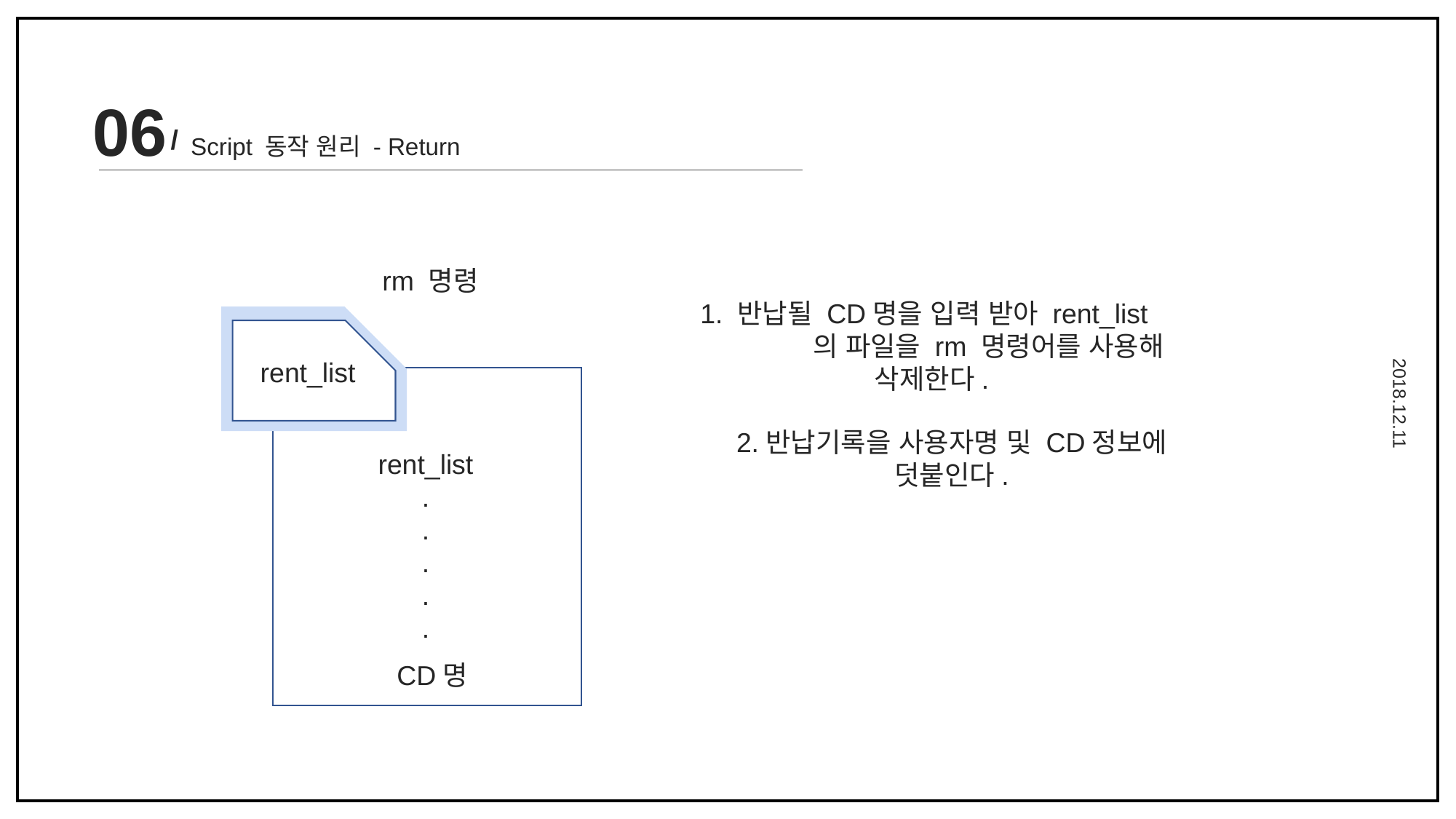

06

/
Script 동작 원리 - Return

rm 명령
1. 반납될 CD명을 입력 받아 rent_list                 의 파일을 rm 명령어를 사용해 삭제한다.

rent_list

2018.12.11
2.반납기록을 사용자명 및 CD정보에 덧붙인다.
rent_list
.
.
.
.
.
CD명